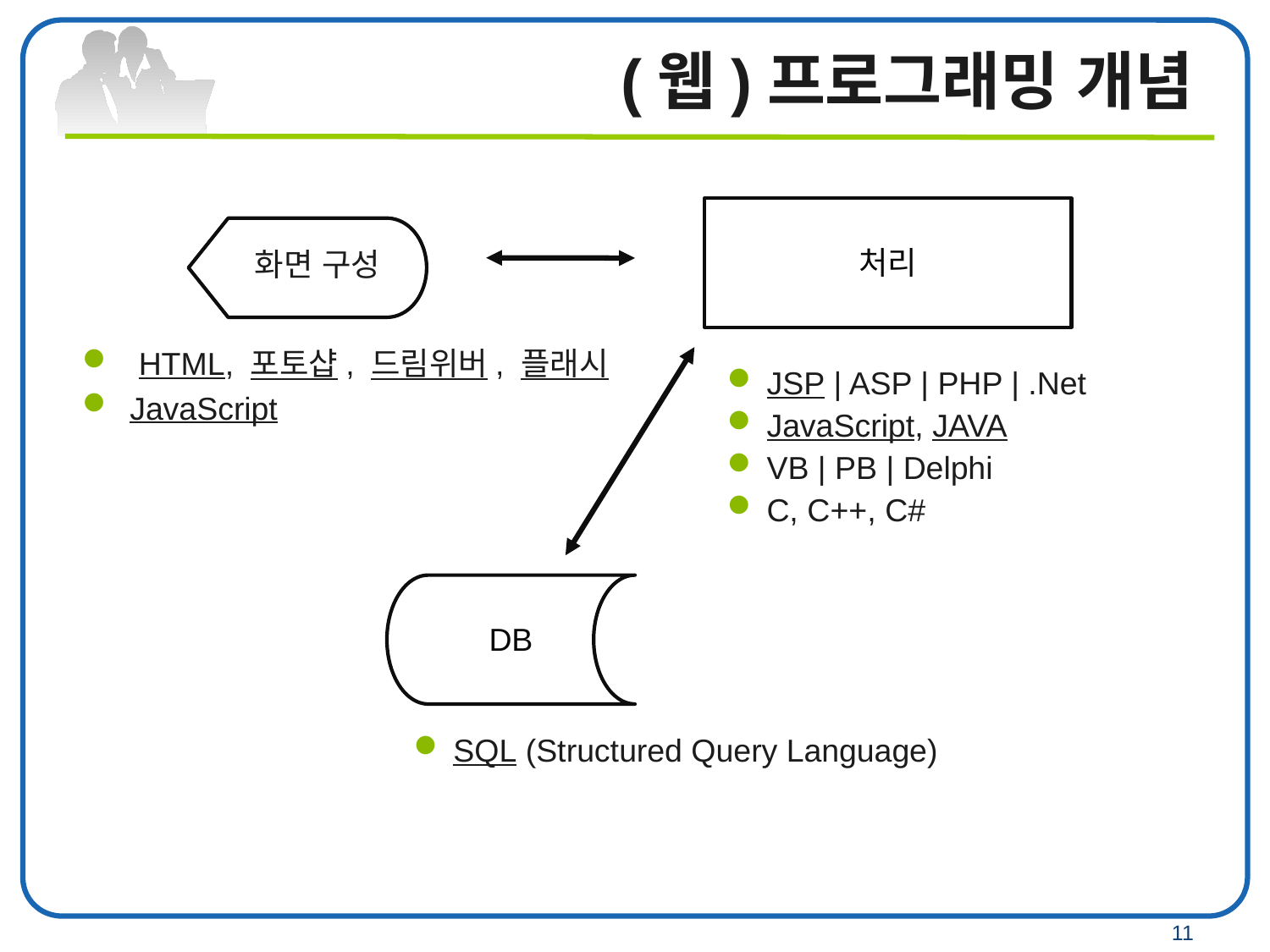

# (웹)프로그래밍 개념

처리

화면 구성
 HTML, 포토샵, 드림위버, 플래시
JavaScript
JSP | ASP | PHP | .Net
JavaScript, JAVA
VB | PB | Delphi
C, C++, C#

DB
SQL (Structured Query Language)
11